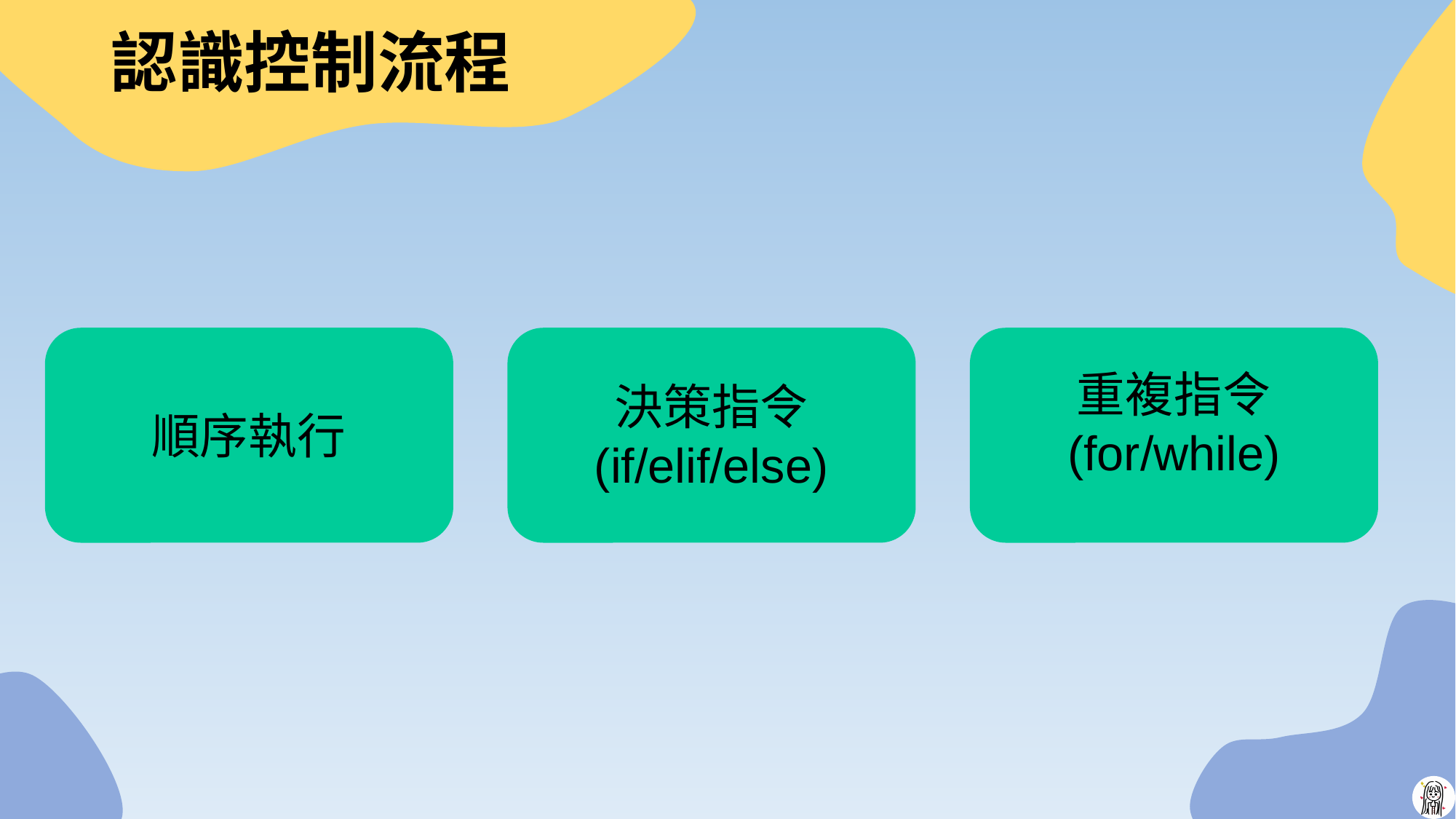

認識控制流程

順序執行

決策指令
(if/elif/else)

重複指令
(for/while)
39